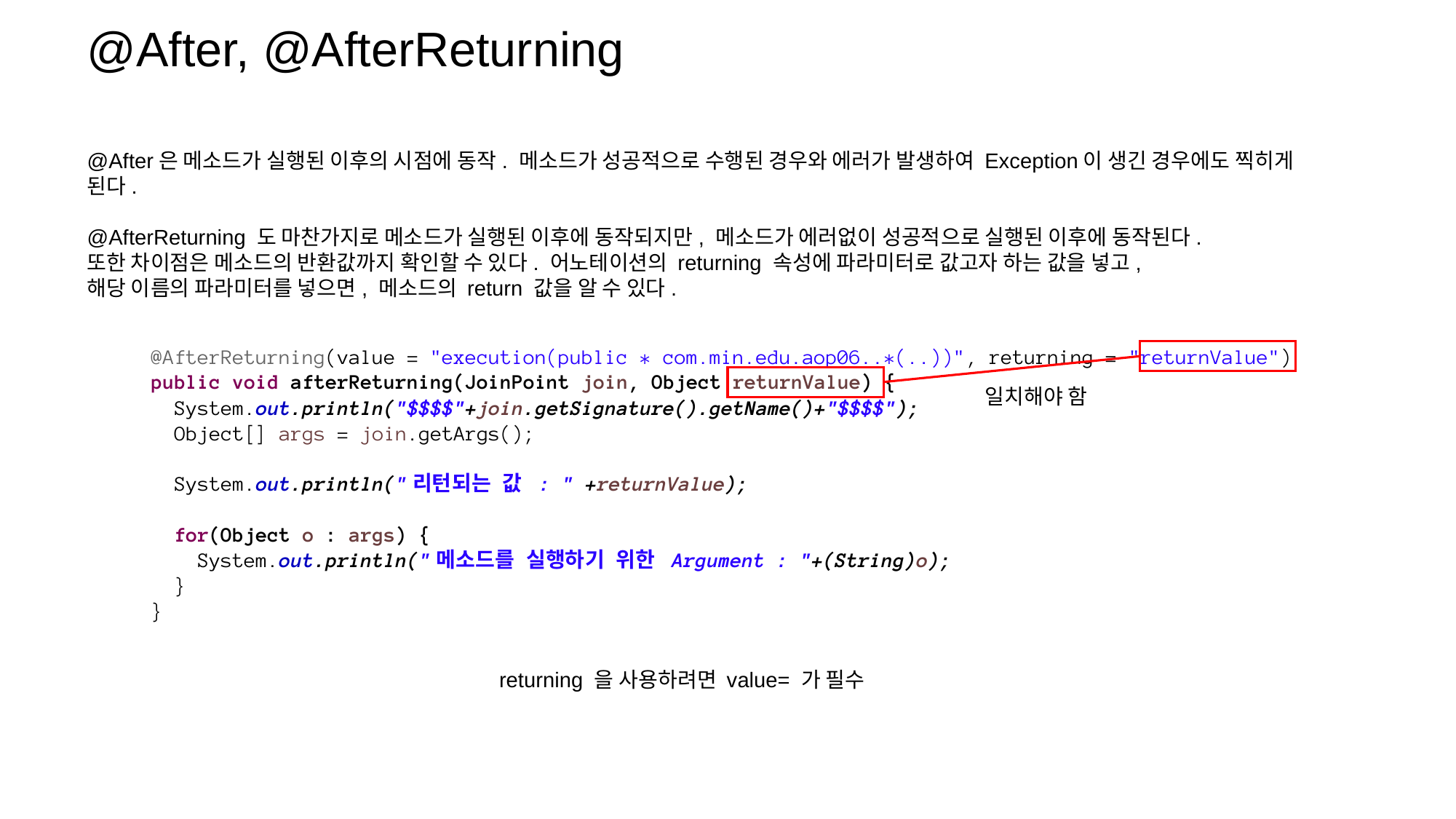

@After, @AfterReturning
@After은 메소드가 실행된 이후의 시점에 동작. 메소드가 성공적으로 수행된 경우와 에러가 발생하여 Exception이 생긴 경우에도 찍히게
된다.

@AfterReturning 도 마찬가지로 메소드가 실행된 이후에 동작되지만, 메소드가 에러없이 성공적으로 실행된 이후에 동작된다.
또한 차이점은 메소드의 반환값까지 확인할 수 있다. 어노테이션의 returning 속성에 파라미터로 값고자 하는 값을 넣고,
해당 이름의 파라미터를 넣으면, 메소드의 return 값을 알 수 있다.
@AfterReturning(value = "execution(public * com.min.edu.aop06..*(..))", returning = "returnValue")
public void afterReturning(JoinPoint join, Object returnValue) {
  System.out.println("$$$$"+join.getSignature().getName()+"$$$$");
  Object[] args = join.getArgs();

  System.out.println("리턴되는 값 : " +returnValue);

  for(Object o : args) {
    System.out.println("메소드를 실행하기 위한 Argument : "+(String)o);
  }
}

일치해야 함
returning 을 사용하려면 value= 가 필수